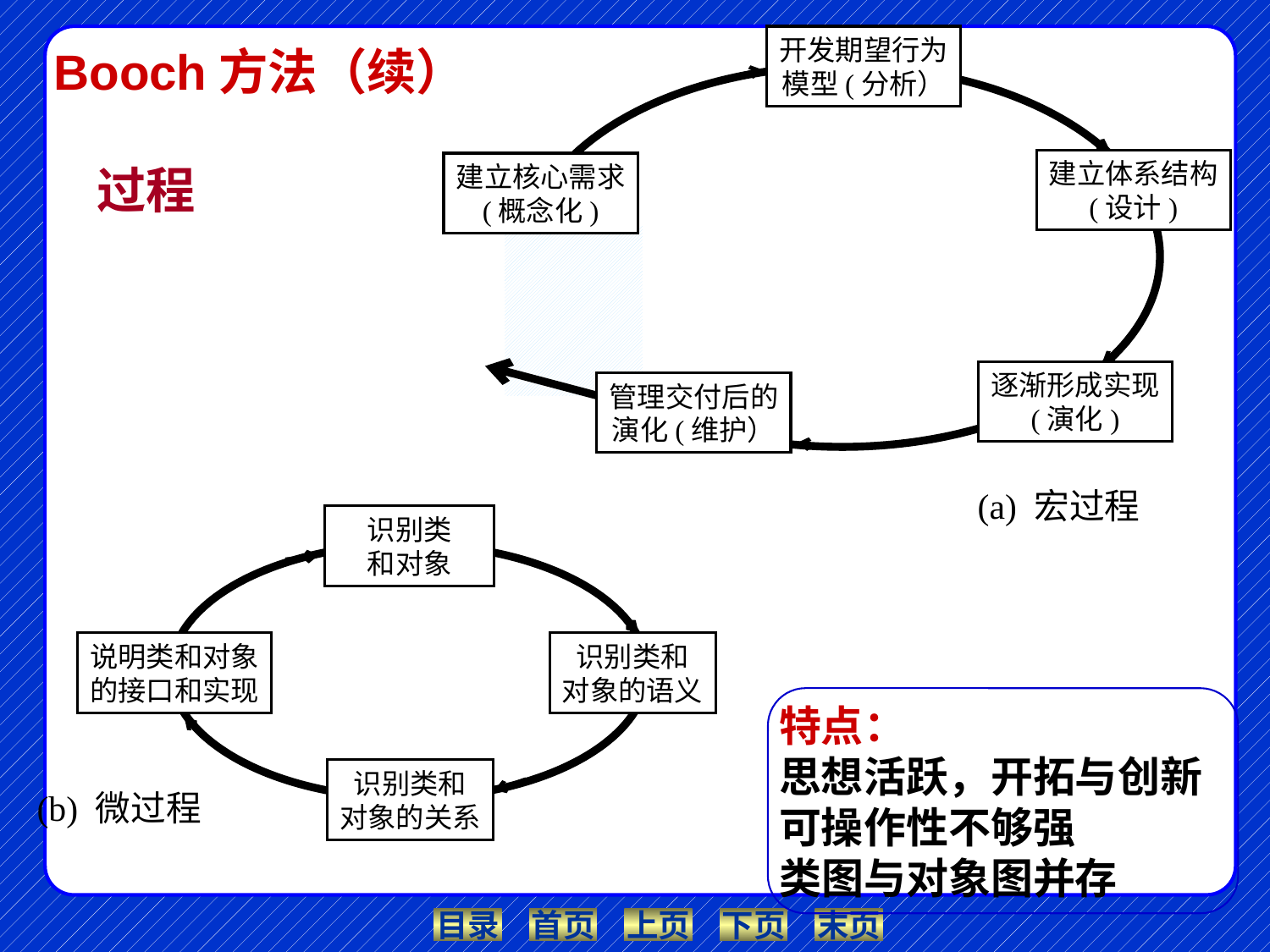

97
开发期望行为
模型(分析）
Booch方法（续）

建立体系结构
(设计)
建立核心需求
(概念化)
过程

逐渐形成实现
(演化)

管理交付后的
演化(维护）

(a) 宏过程
识别类
和对象

说明类和对象
的接口和实现
识别类和
对象的语义
特点：
思想活跃，开拓与创新
可操作性不够强
类图与对象图并存

识别类和
对象的关系

(b) 微过程